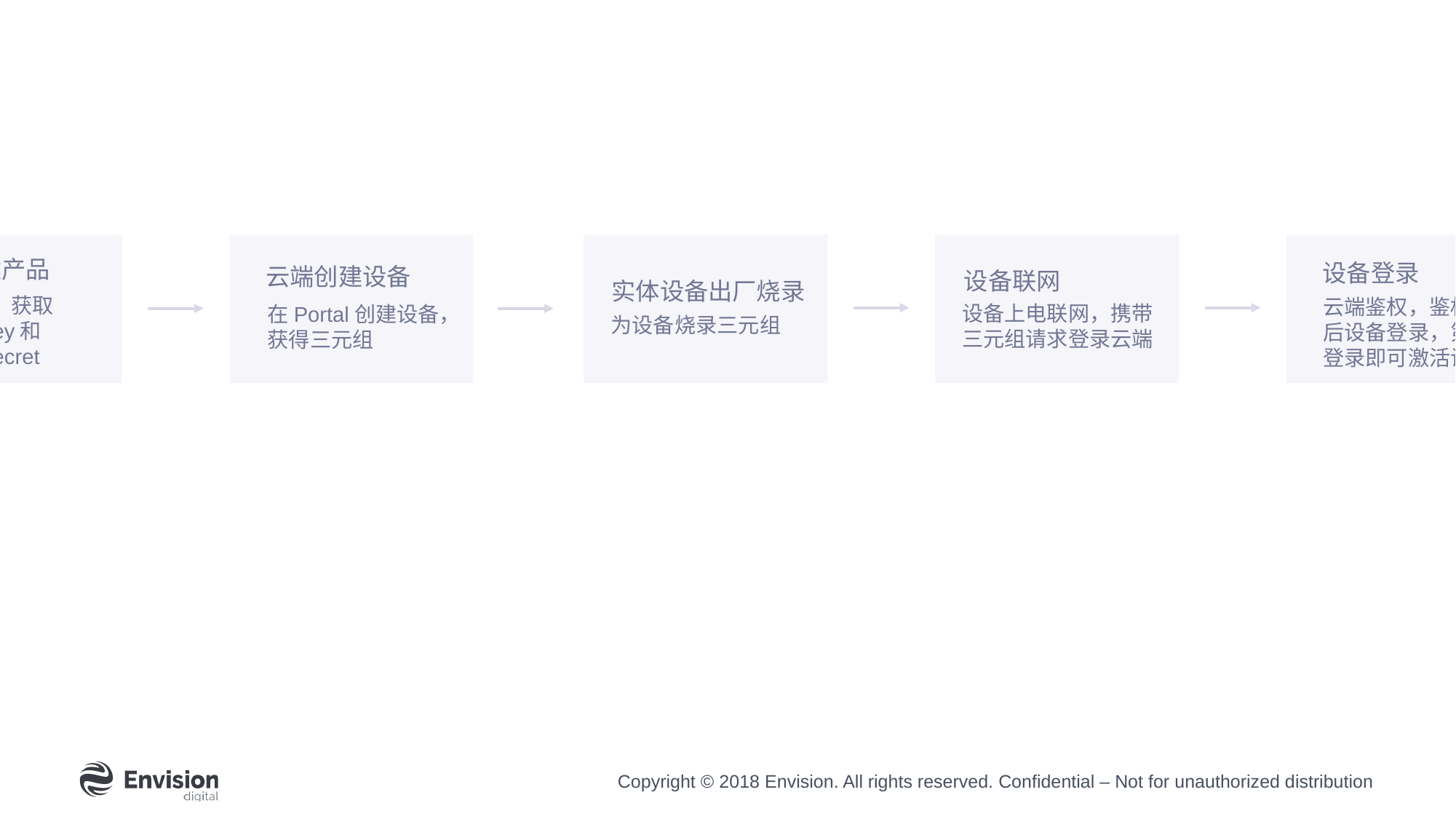

Inspect
Connection Status
Inspect
Connection Status
云端创建产品
设备登录
云端创建设备

设备联网
数据传输

云端创建模型
实体设备出厂烧录
创建产品，获取ProductKey和ProductSecret
云端鉴权，鉴权通过后设备登录，第一次登录即可激活设备
设备上电联网，携带三元组请求登录云端
在Portal创建设备，获得三元组
设备登录后，设备可以发送数据至云端
定义设备属性、测点、服务、事件四要素
为设备烧录三元组